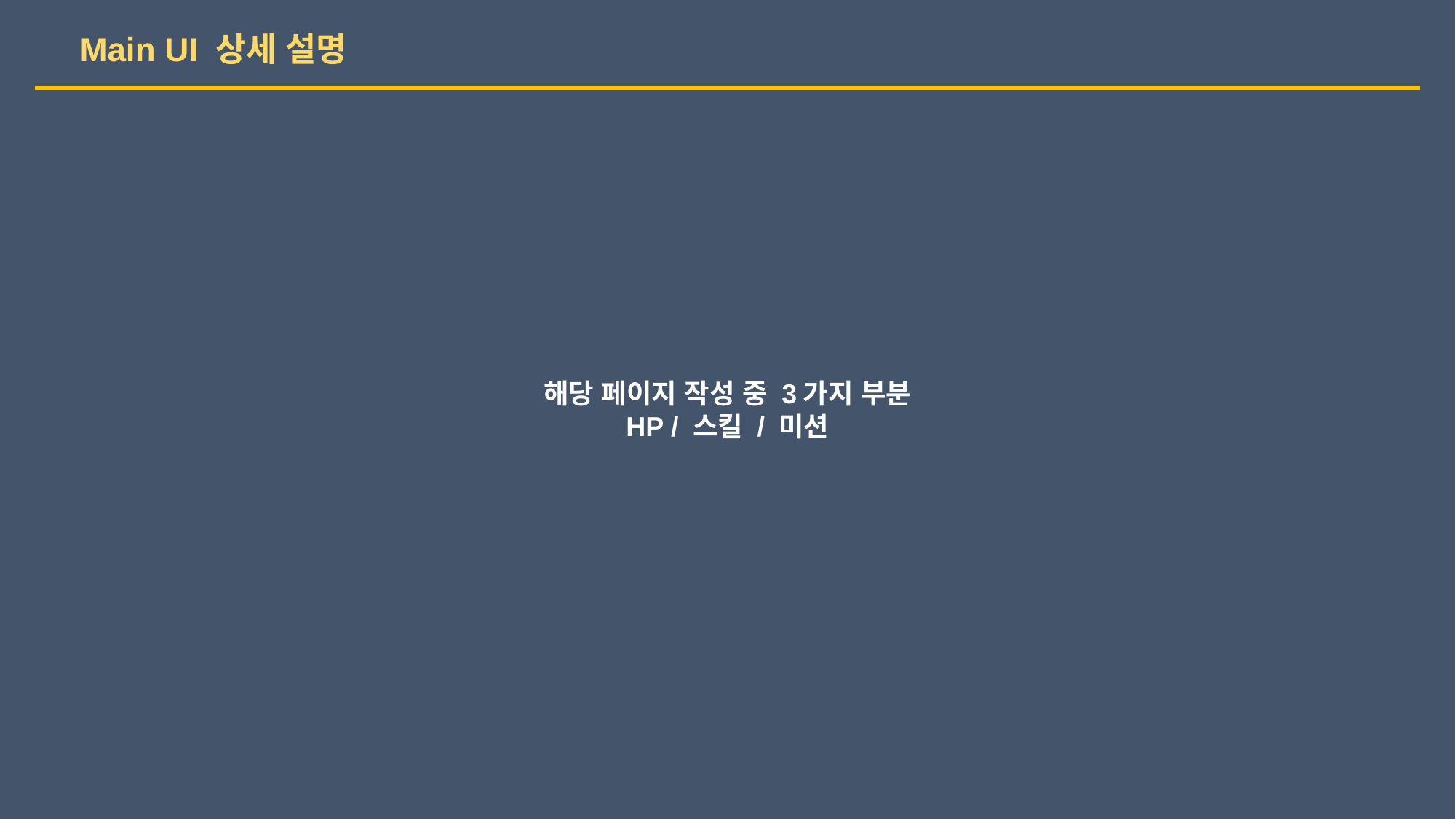

Main UI 상세 설명
해당 페이지 작성 중 3가지 부분
HP / 스킬 / 미션